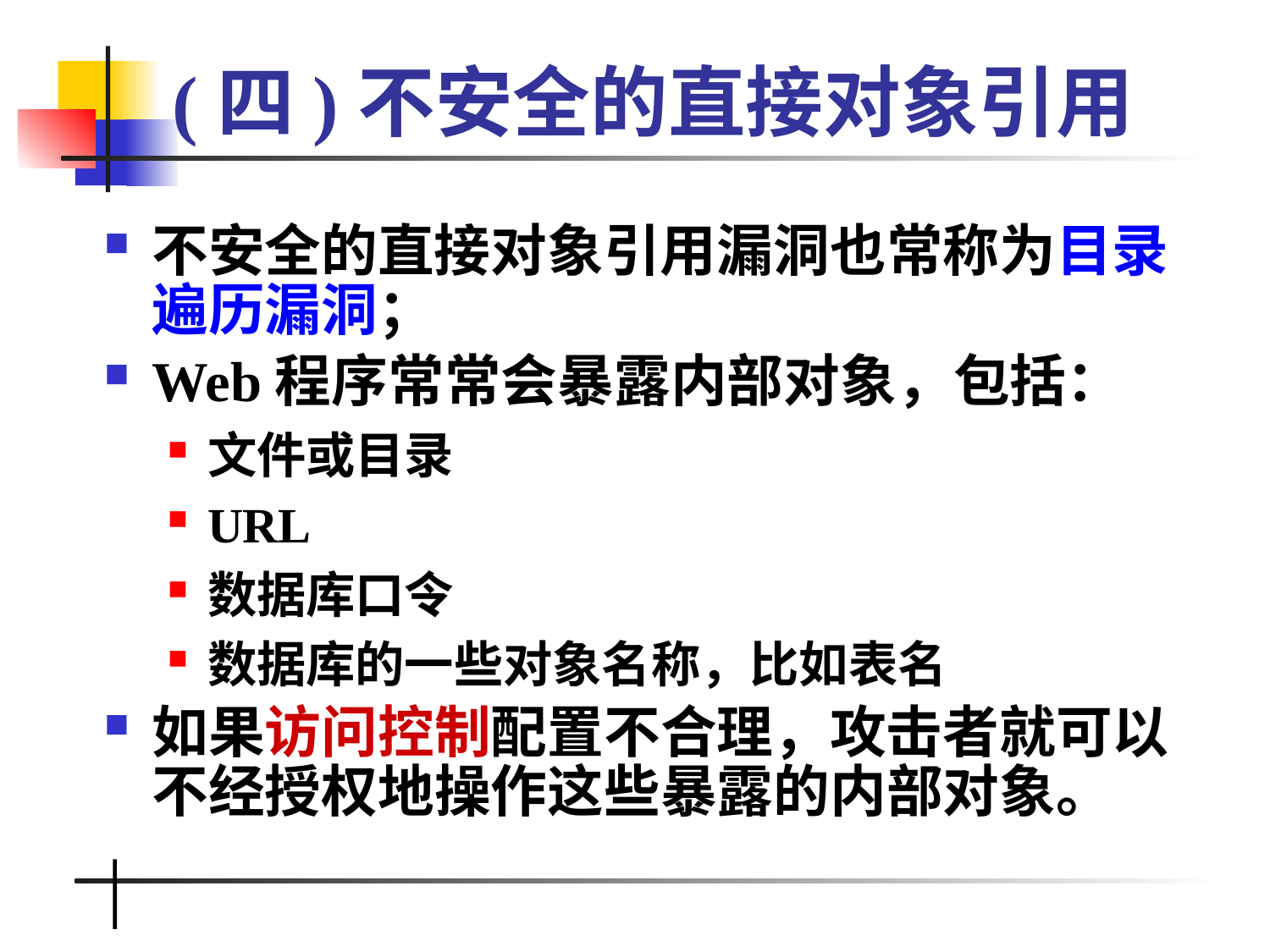

# (四)不安全的直接对象引用
不安全的直接对象引用漏洞也常称为目录遍历漏洞；
Web程序常常会暴露内部对象，包括：
文件或目录
URL
数据库口令
数据库的一些对象名称，比如表名
如果访问控制配置不合理，攻击者就可以不经授权地操作这些暴露的内部对象。